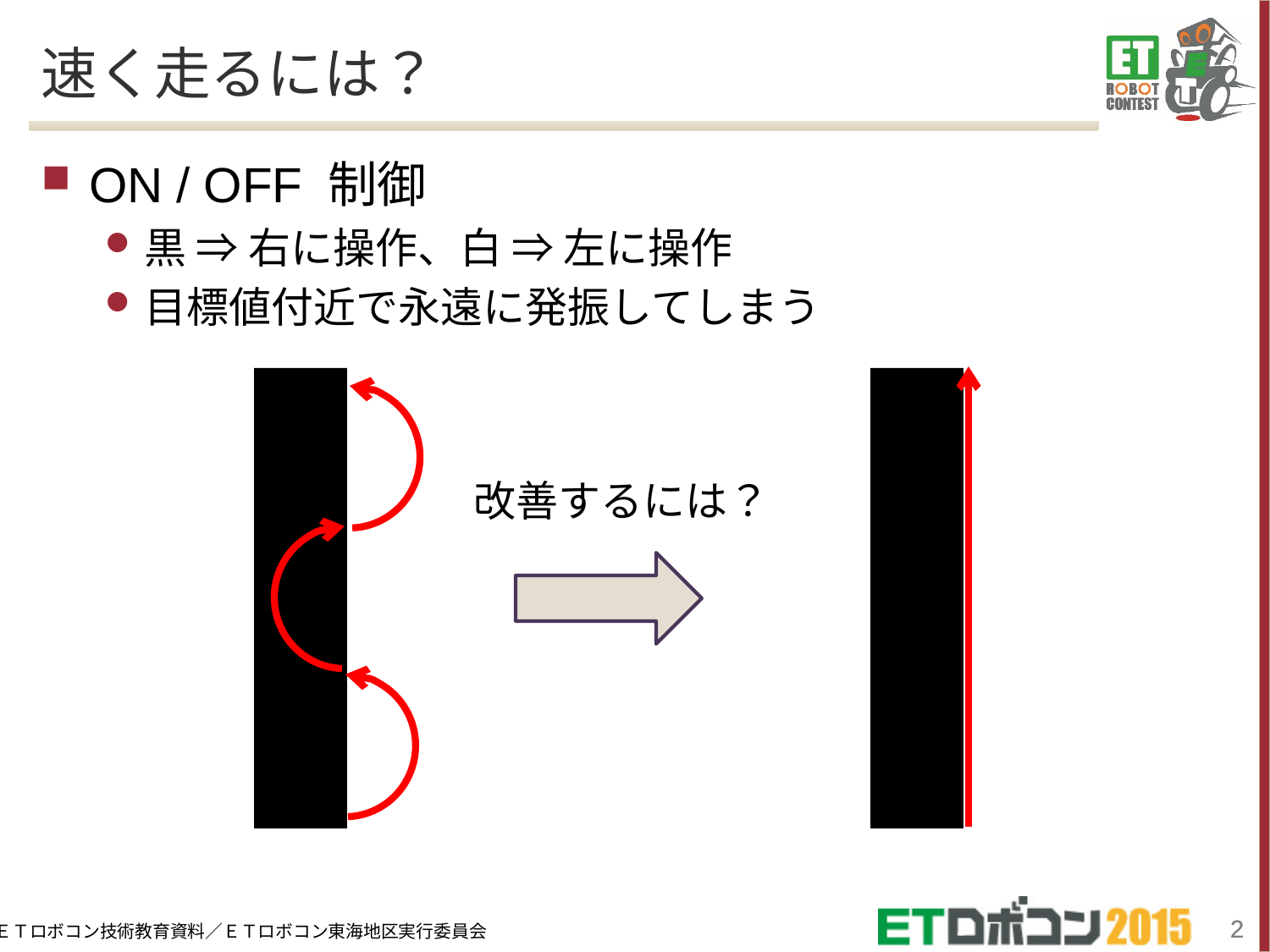

# 速く走るには？
ON / OFF 制御
黒 ⇒ 右に操作、白 ⇒ 左に操作
目標値付近で永遠に発振してしまう

改善するには？

2
2